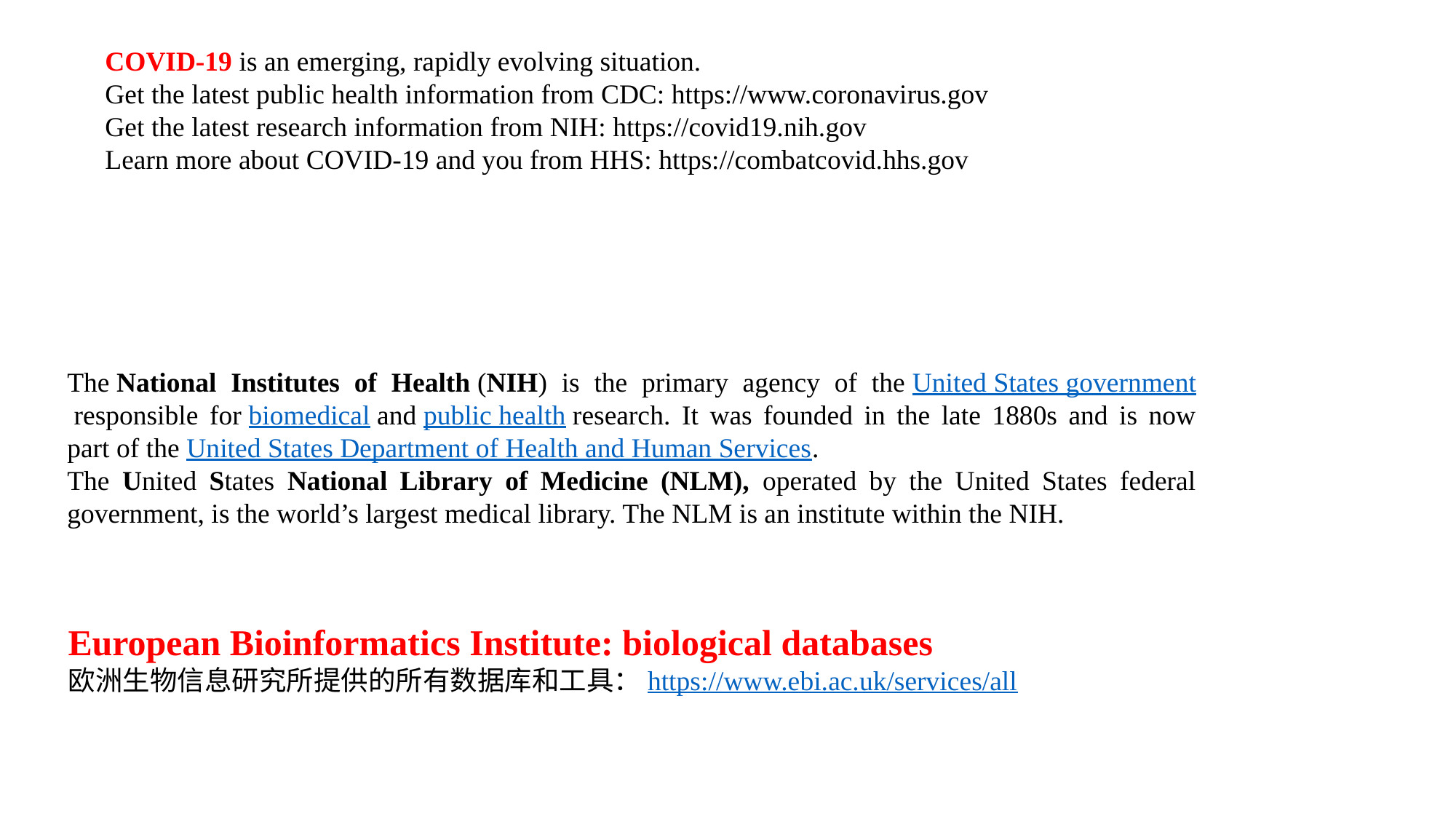

COVID-19 is an emerging, rapidly evolving situation.
Get the latest public health information from CDC: https://www.coronavirus.gov
Get the latest research information from NIH: https://covid19.nih.gov
Learn more about COVID-19 and you from HHS: https://combatcovid.hhs.gov
The National Institutes of Health (NIH) is the primary agency of the United States government responsible for biomedical and public health research. It was founded in the late 1880s and is now part of the United States Department of Health and Human Services.
The United States National Library of Medicine (NLM), operated by the United States federal government, is the world’s largest medical library. The NLM is an institute within the NIH.
European Bioinformatics Institute: biological databases
欧洲生物信息研究所提供的所有数据库和工具：https://www.ebi.ac.uk/services/all